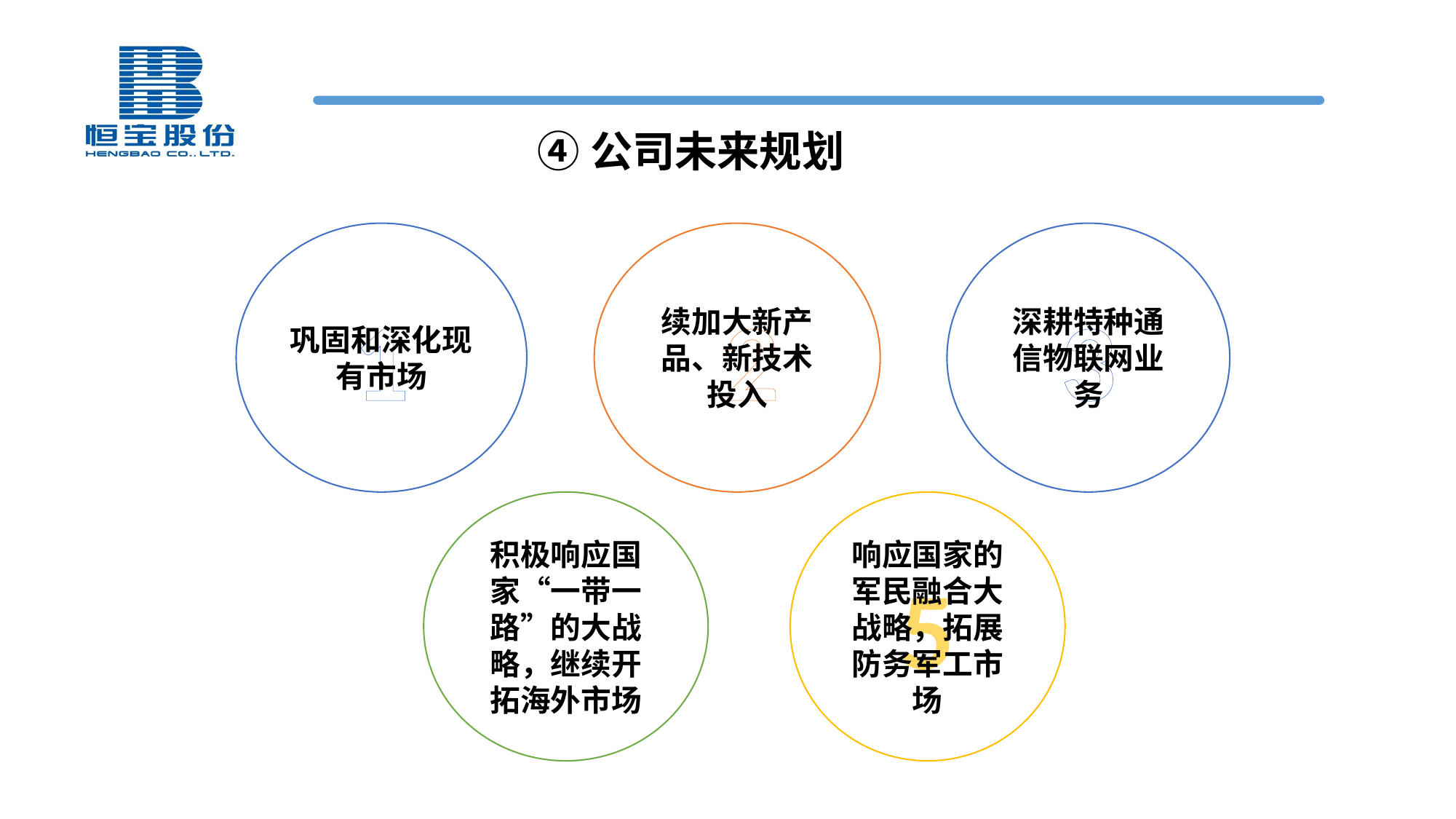

④公司未来规划
巩固和深化现有市场
续加大新产品、新技术投入
深耕特种通信物联网业务
2
3
1
积极响应国家“一带一路”的大战略，继续开拓海外市场
响应国家的军民融合大战略，拓展防务军工市场
4
5